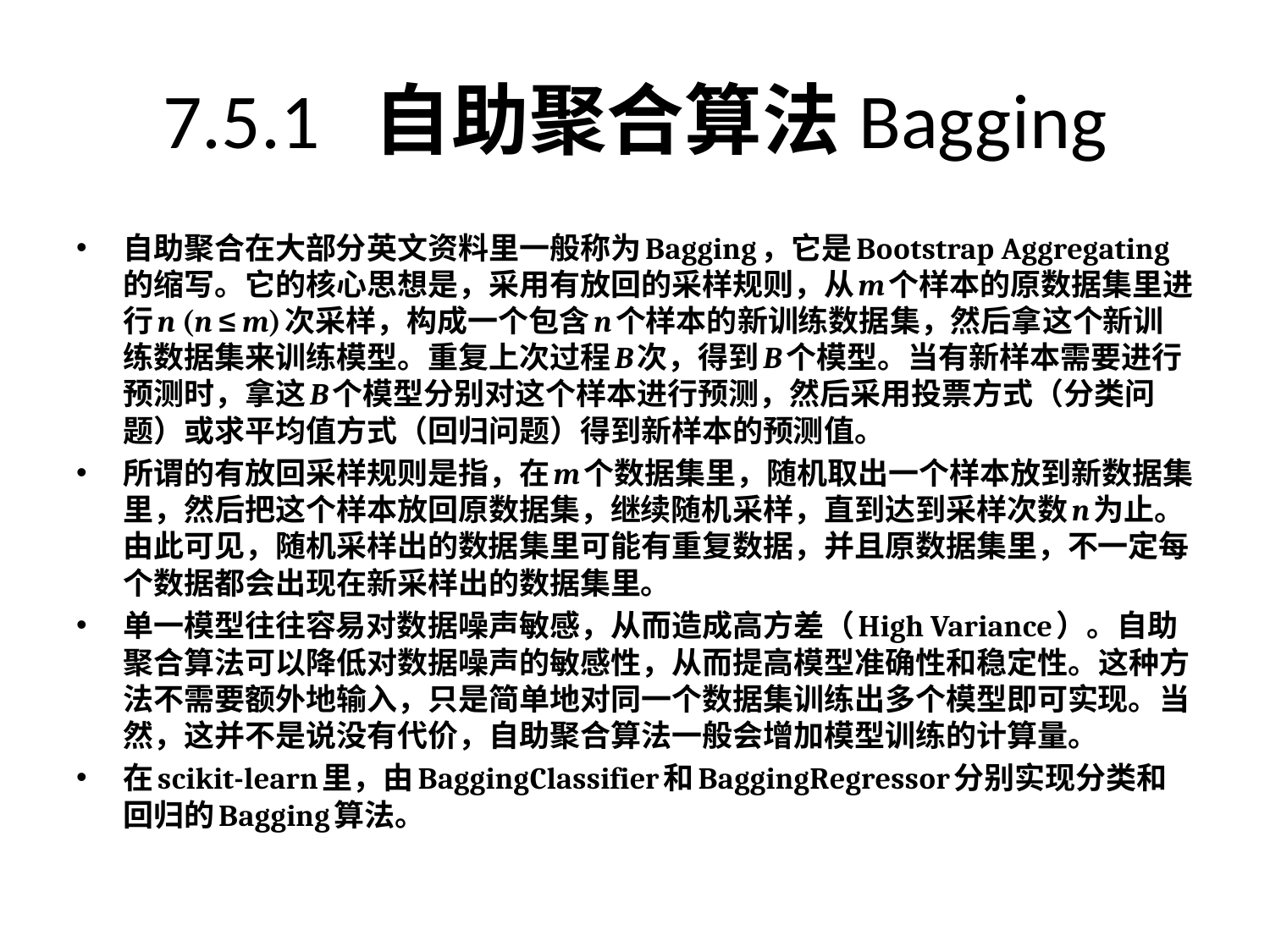

# 7.5.1  自助聚合算法Bagging
自助聚合在大部分英文资料里一般称为Bagging，它是Bootstrap Aggregating的缩写。它的核心思想是，采用有放回的采样规则，从m个样本的原数据集里进行n (n ≤ m)次采样，构成一个包含n个样本的新训练数据集，然后拿这个新训练数据集来训练模型。重复上次过程B次，得到B个模型。当有新样本需要进行预测时，拿这B个模型分别对这个样本进行预测，然后采用投票方式（分类问题）或求平均值方式（回归问题）得到新样本的预测值。
所谓的有放回采样规则是指，在m个数据集里，随机取出一个样本放到新数据集里，然后把这个样本放回原数据集，继续随机采样，直到达到采样次数n为止。由此可见，随机采样出的数据集里可能有重复数据，并且原数据集里，不一定每个数据都会出现在新采样出的数据集里。
单一模型往往容易对数据噪声敏感，从而造成高方差（High Variance）。自助聚合算法可以降低对数据噪声的敏感性，从而提高模型准确性和稳定性。这种方法不需要额外地输入，只是简单地对同一个数据集训练出多个模型即可实现。当然，这并不是说没有代价，自助聚合算法一般会增加模型训练的计算量。
在scikit-learn里，由BaggingClassifier和BaggingRegressor分别实现分类和回归的Bagging算法。